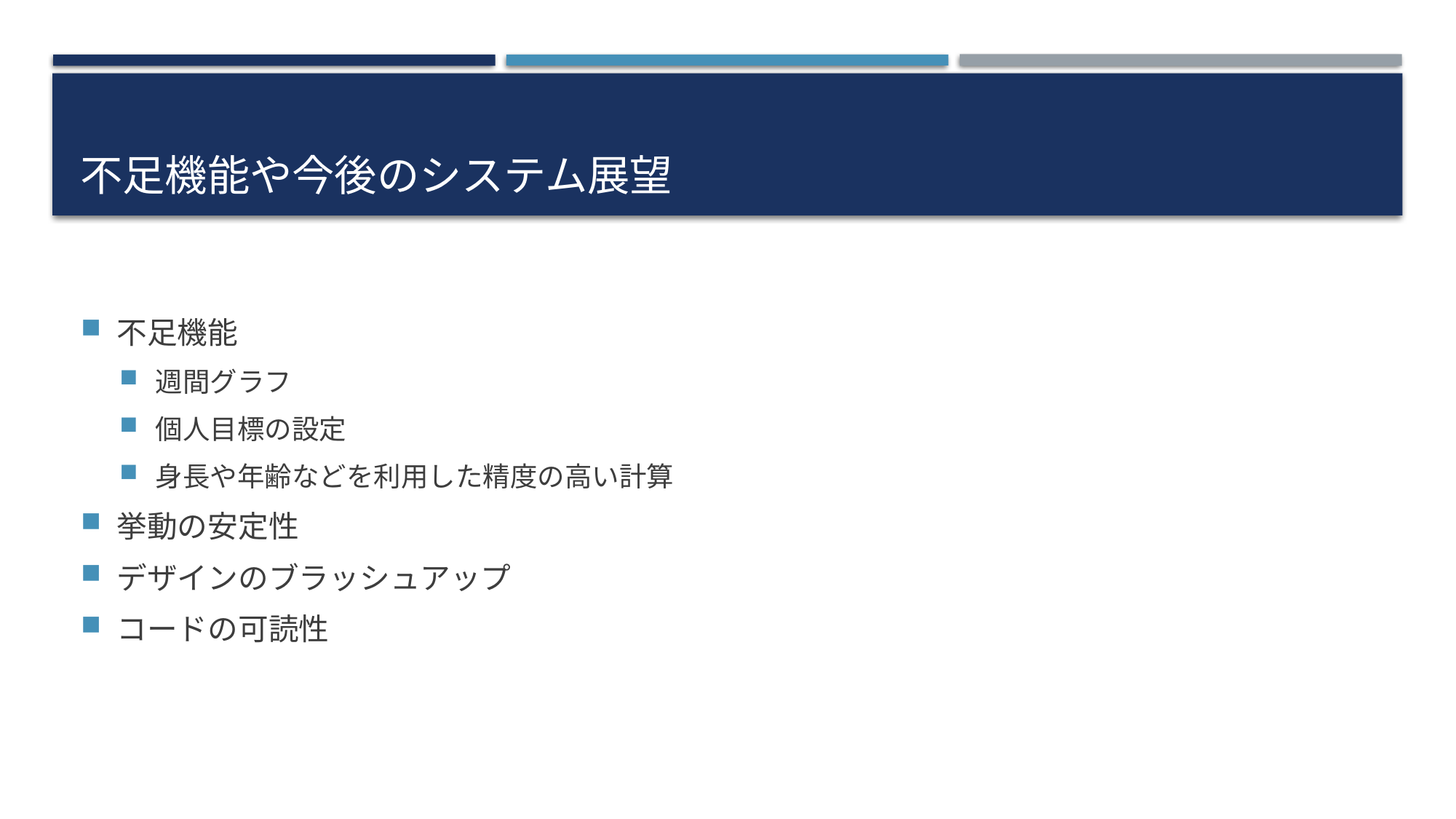

# 不足機能や今後のシステム展望
不足機能
週間グラフ
個人目標の設定
身長や年齢などを利用した精度の高い計算
挙動の安定性
デザインのブラッシュアップ
コードの可読性